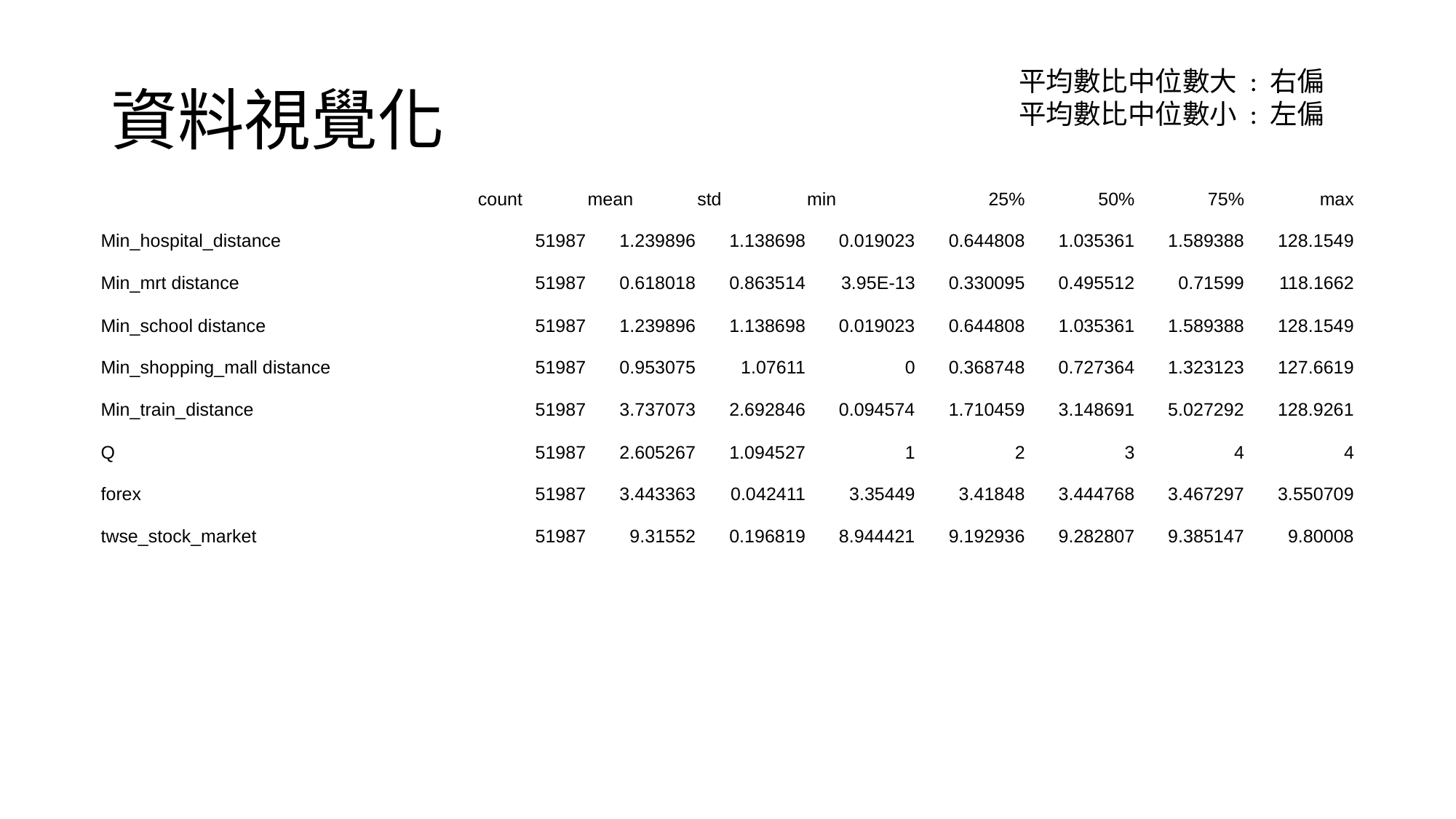

# 資料視覺化
平均數比中位數大 : 右偏
平均數比中位數小 : 左偏
|  | count | mean | std | min | 25% | 50% | 75% | max |
| --- | --- | --- | --- | --- | --- | --- | --- | --- |
| Min\_hospital\_distance | 51987 | 1.239896 | 1.138698 | 0.019023 | 0.644808 | 1.035361 | 1.589388 | 128.1549 |
| Min\_mrt distance | 51987 | 0.618018 | 0.863514 | 3.95E-13 | 0.330095 | 0.495512 | 0.71599 | 118.1662 |
| Min\_school distance | 51987 | 1.239896 | 1.138698 | 0.019023 | 0.644808 | 1.035361 | 1.589388 | 128.1549 |
| Min\_shopping\_mall distance | 51987 | 0.953075 | 1.07611 | 0 | 0.368748 | 0.727364 | 1.323123 | 127.6619 |
| Min\_train\_distance | 51987 | 3.737073 | 2.692846 | 0.094574 | 1.710459 | 3.148691 | 5.027292 | 128.9261 |
| Q | 51987 | 2.605267 | 1.094527 | 1 | 2 | 3 | 4 | 4 |
| forex | 51987 | 3.443363 | 0.042411 | 3.35449 | 3.41848 | 3.444768 | 3.467297 | 3.550709 |
| twse\_stock\_market | 51987 | 9.31552 | 0.196819 | 8.944421 | 9.192936 | 9.282807 | 9.385147 | 9.80008 |